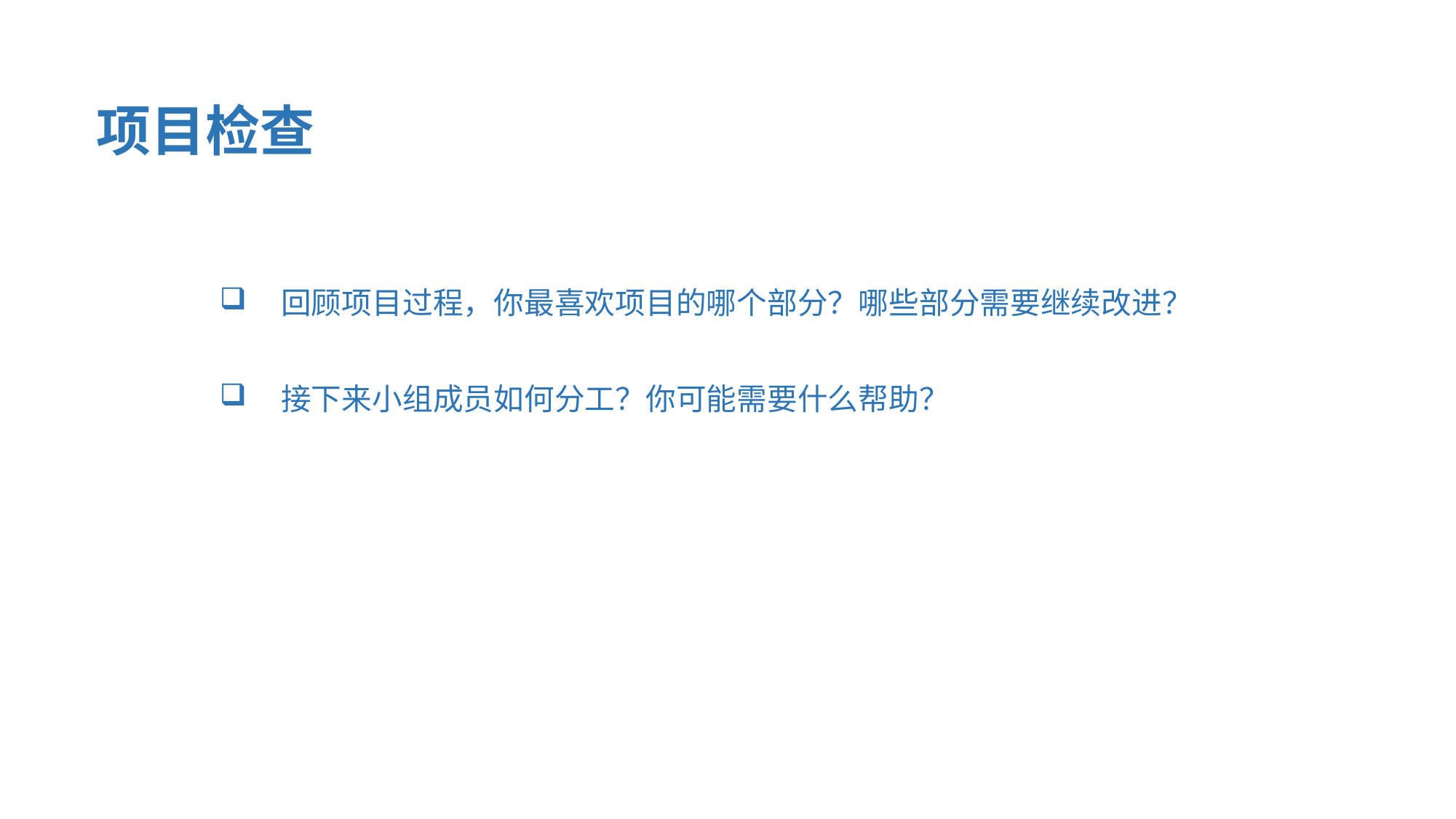

项目检查

回顾项目过程，你最喜欢项目的哪个部分？哪些部分需要继续改进？

接下来小组成员如何分工？你可能需要什么帮助？